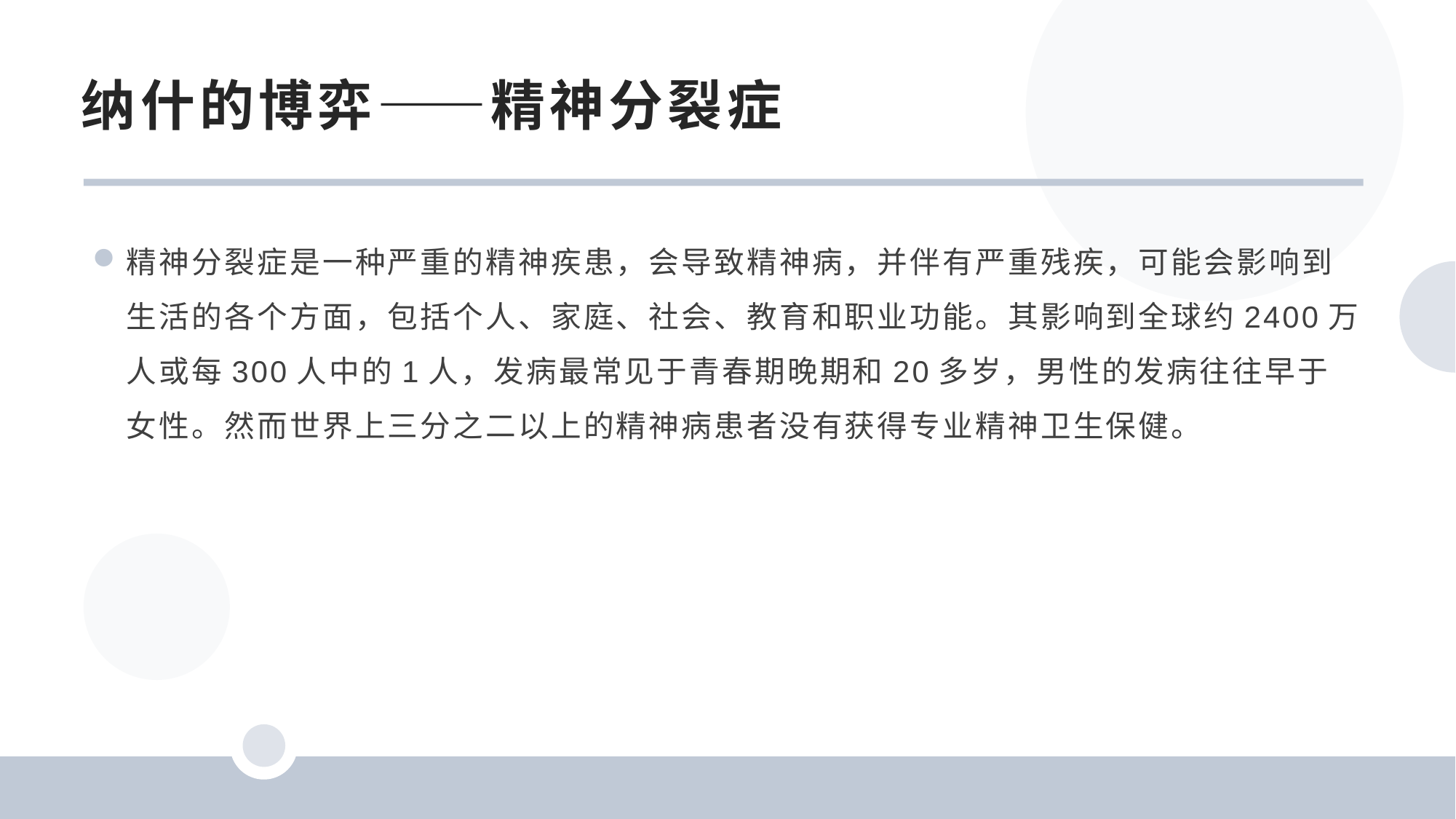

纳什的博弈——精神分裂症

精神分裂症是一种严重的精神疾患，会导致精神病，并伴有严重残疾，可能会影响到生活的各个方面，包括个人、家庭、社会、教育和职业功能。其影响到全球约2400万人或每300人中的1人，发病最常见于青春期晚期和20多岁，男性的发病往往早于女性。然而世界上三分之二以上的精神病患者没有获得专业精神卫生保健。